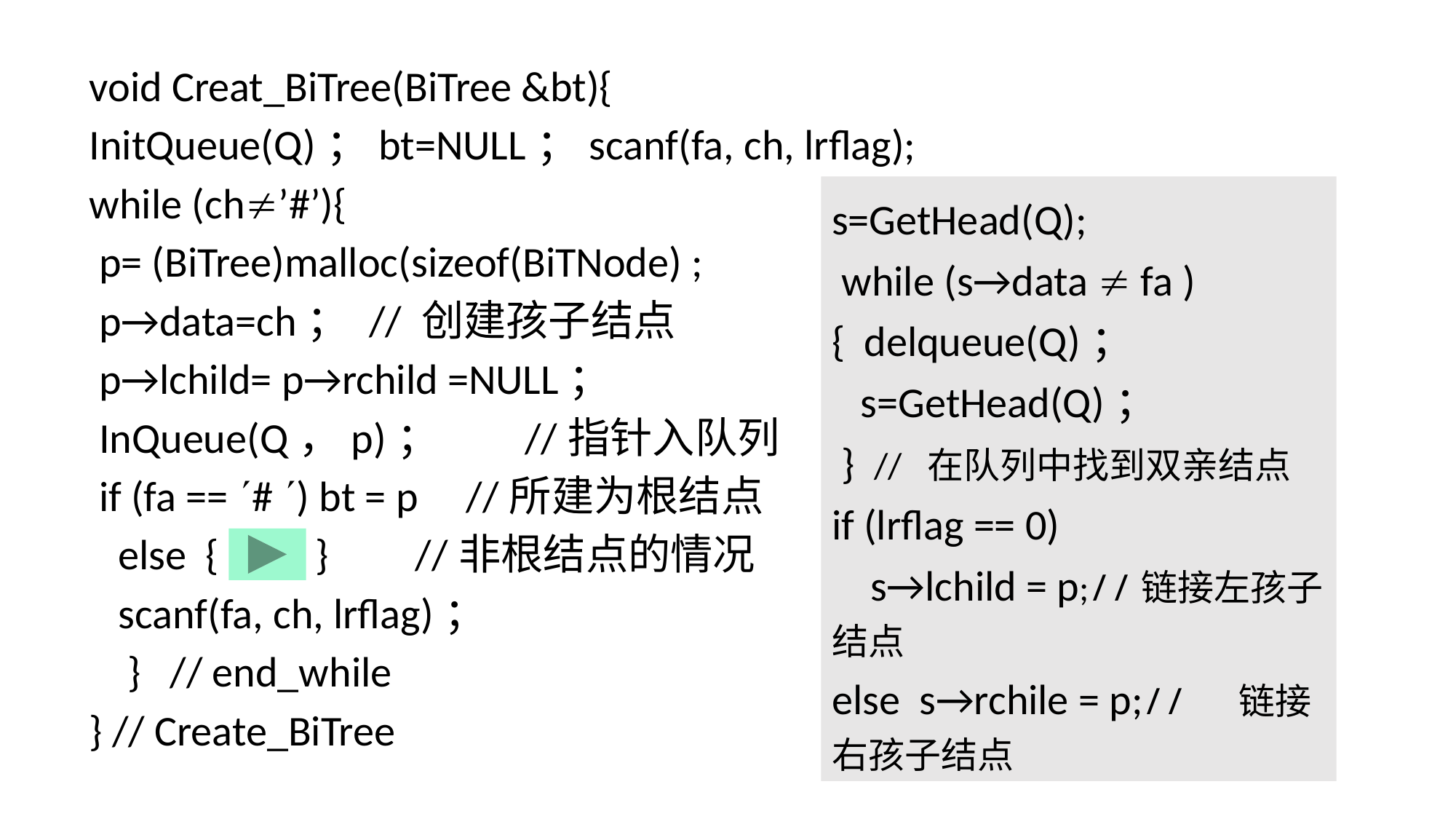

void Creat_BiTree(BiTree &bt){
InitQueue(Q)；bt=NULL；scanf(fa, ch, lrflag);
while (ch≠’#’){
 p= (BiTree)malloc(sizeof(BiTNode) ;
 p→data=ch； // 创建孩子结点
 p→lchild= p→rchild =NULL；
 InQueue(Q，p)；        //指针入队列
 if (fa == ′# ′) bt = p     //所建为根结点
   else  {          }         //非根结点的情况
   scanf(fa, ch, lrflag)；
    }   // end_while
} // Create_BiTree
s=GetHead(Q);
 while (s→data ≠ fa )
{  delqueue(Q)；
   s=GetHead(Q)；
 }  //  在队列中找到双亲结点
if (lrflag == 0)
    s→lchild = p;//链接左孩子结点
else  s→rchile = p;//  链接右孩子结点